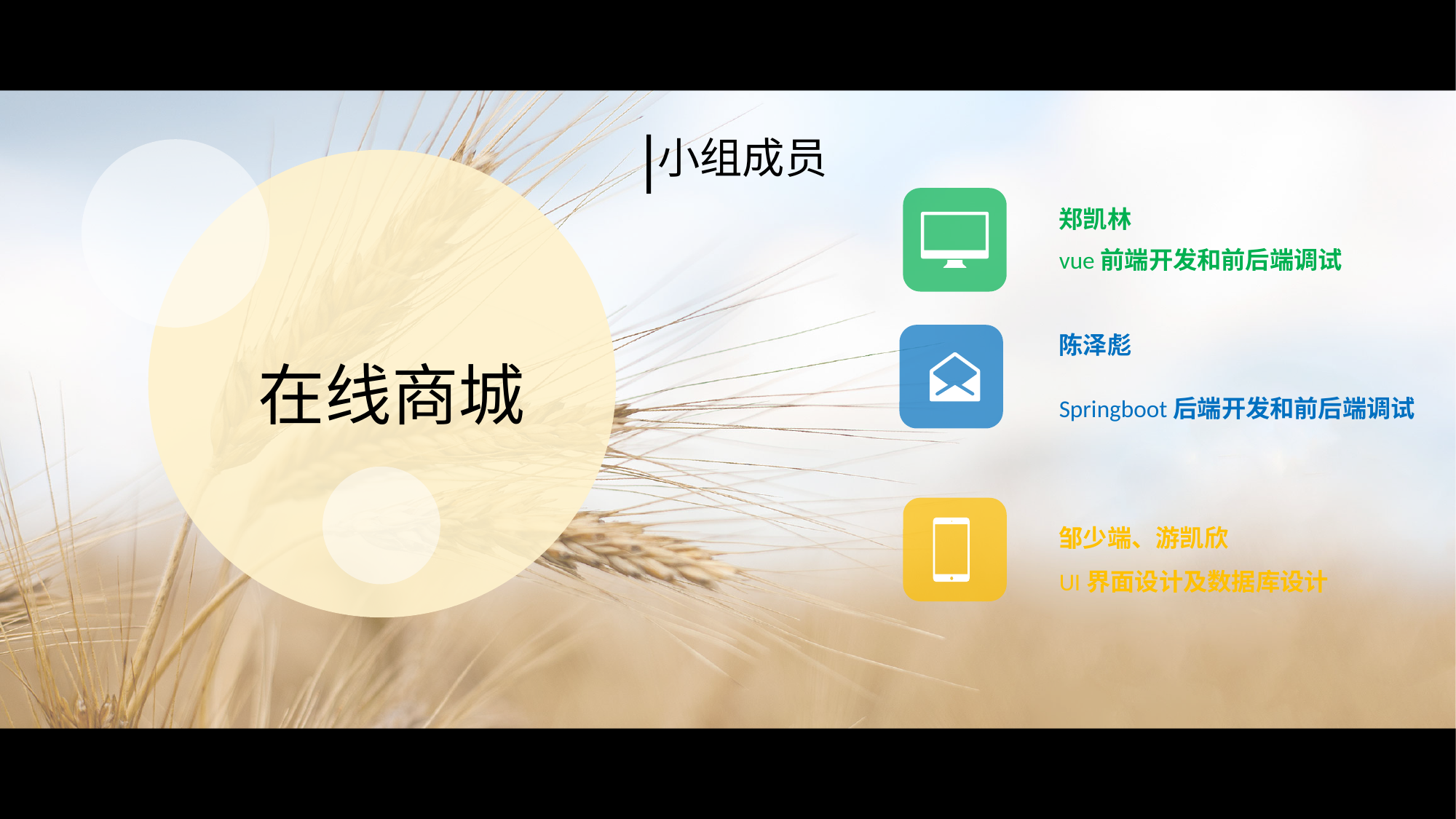

|
小组成员

郑凯林

vue前端开发和前后端调试

陈泽彪
在线商城

Springboot后端开发和前后端调试

邹少端、游凯欣
UI界面设计及数据库设计